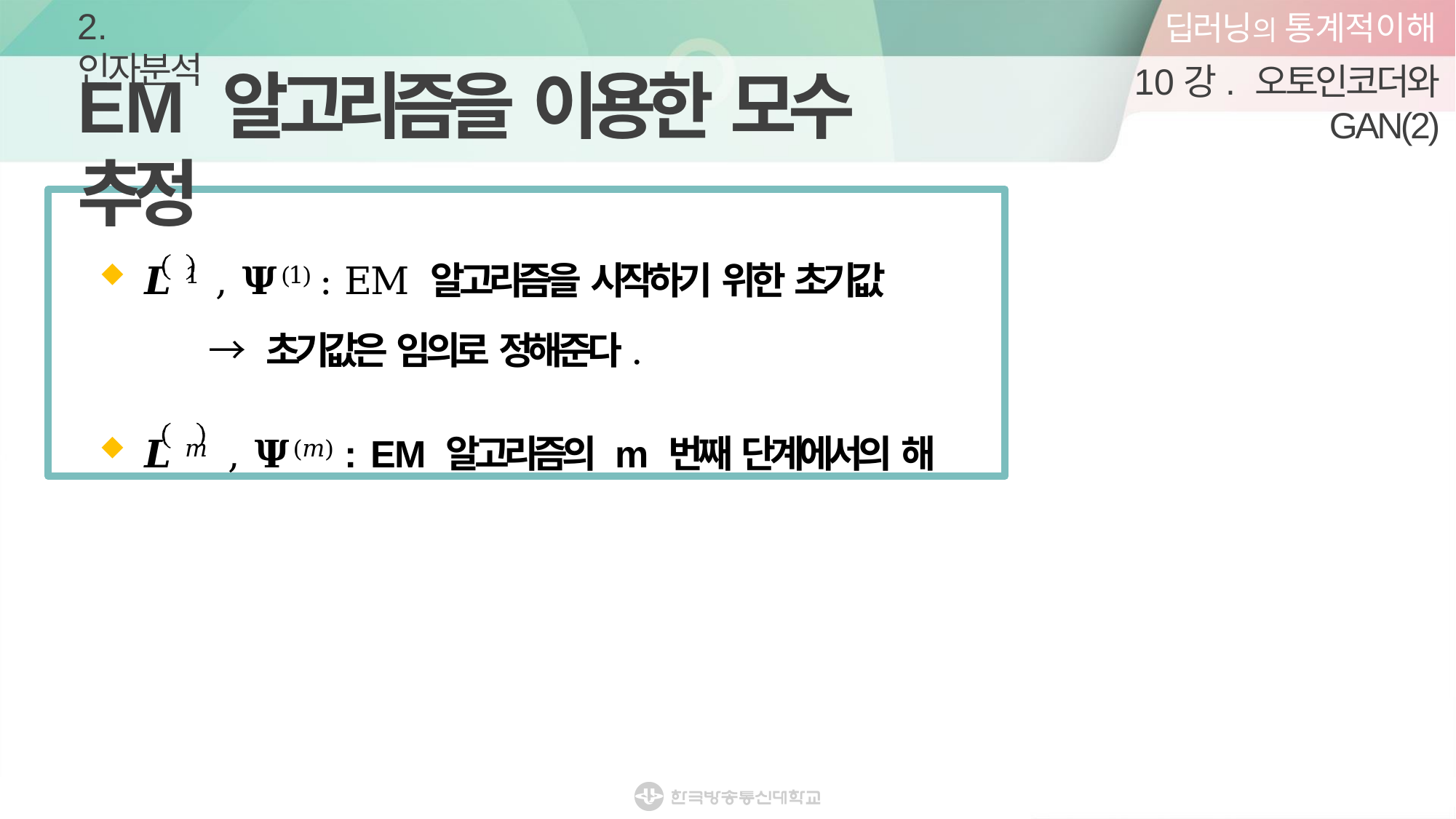

딥러닝의 통계적이해
10강. 오토인코더와 GAN(2)
2. 인자분석
# EM 알고리즘을 이용한 모수 추정

𝑳 1 , 𝚿(1) : EM 알고리즘을 시작하기 위한 초기값
→ 초기값은 임의로 정해준다.

𝑳 𝑚 , 𝚿(𝑚) : EM 알고리즘의 m 번째 단계에서의 해